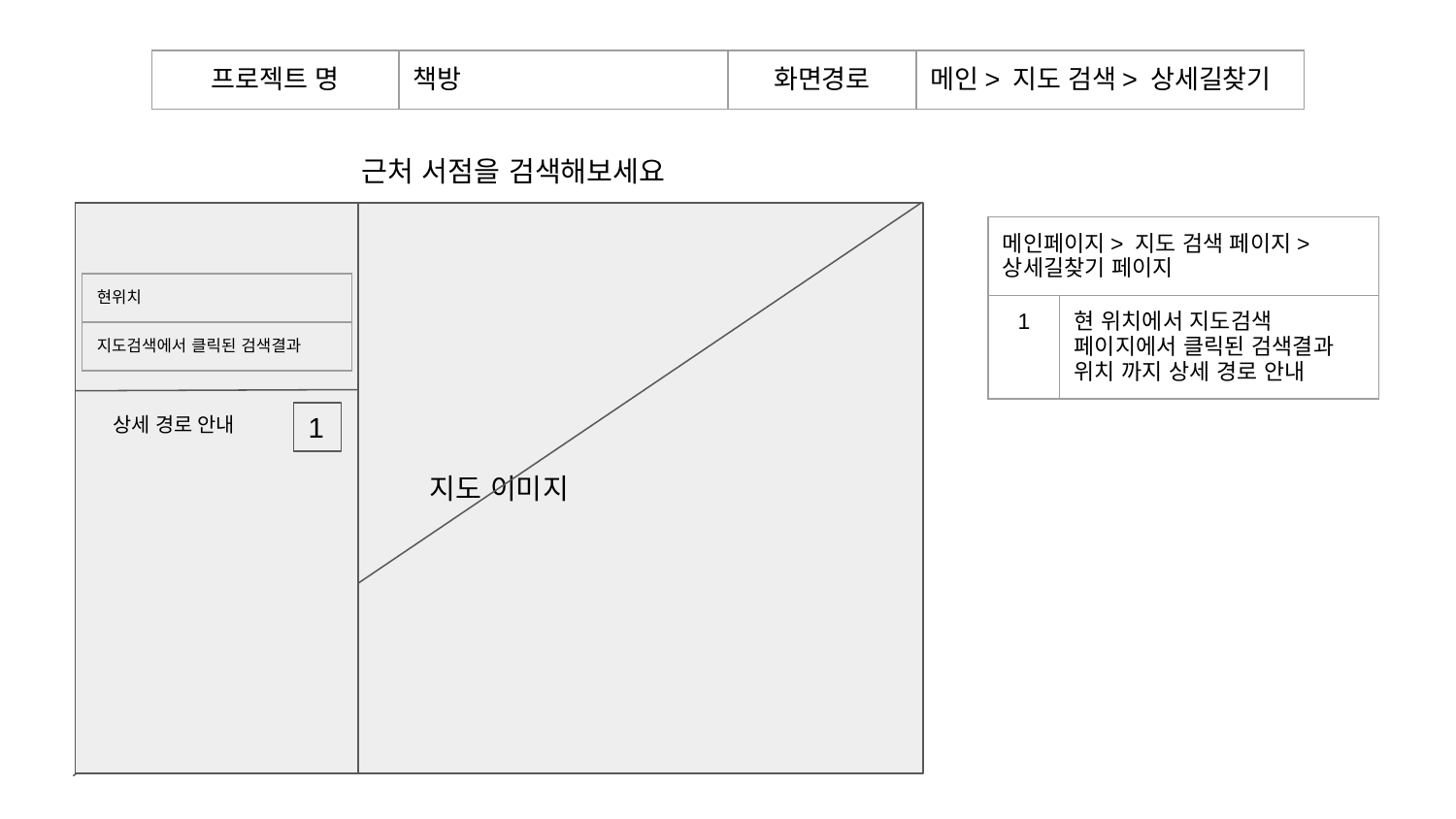

| 프로젝트 명 | 책방 | 화면경로 | 메인> 지도 검색> 상세길찾기 |
| --- | --- | --- | --- |
근처 서점을 검색해보세요
지도 이미지

| 메인페이지> 지도 검색 페이지> 상세길찾기 페이지 |  |
| --- | --- |
| 1 | 현 위치에서 지도검색 페이지에서 클릭된 검색결과 위치 까지 상세 경로 안내 |
| 현위치 |
| --- |
| 지도검색에서 클릭된 검색결과 |
상세 경로 안내
1